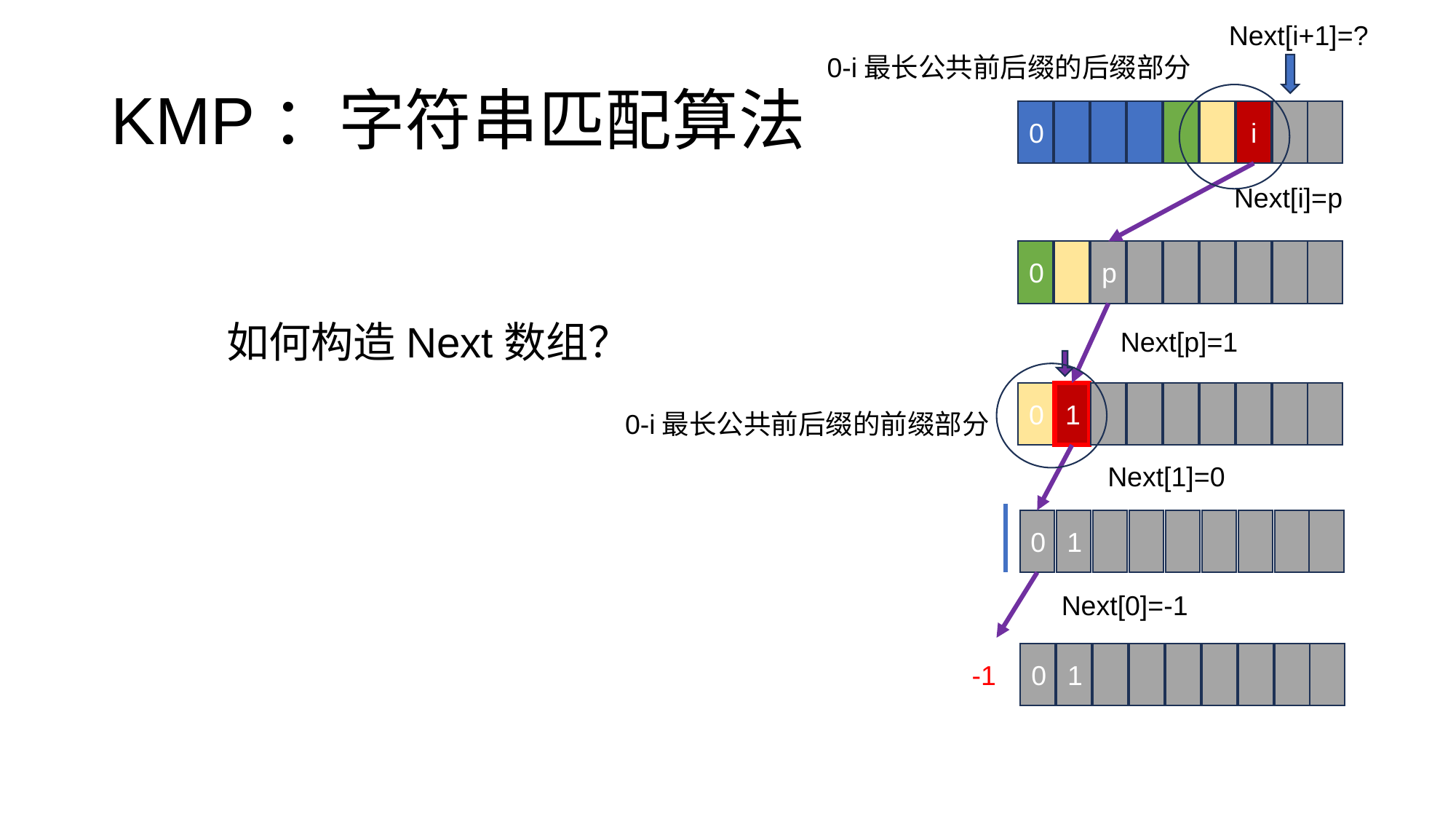

Next[i+1]=?
# KMP：字符串匹配算法
0-i最长公共前后缀的后缀部分

0

i

Next[i]=p

0
p

如何构造Next数组？
Next[p]=1

1

0

0-i最长公共前后缀的前缀部分
Next[1]=0
1

0

Next[0]=-1
1

0

-1